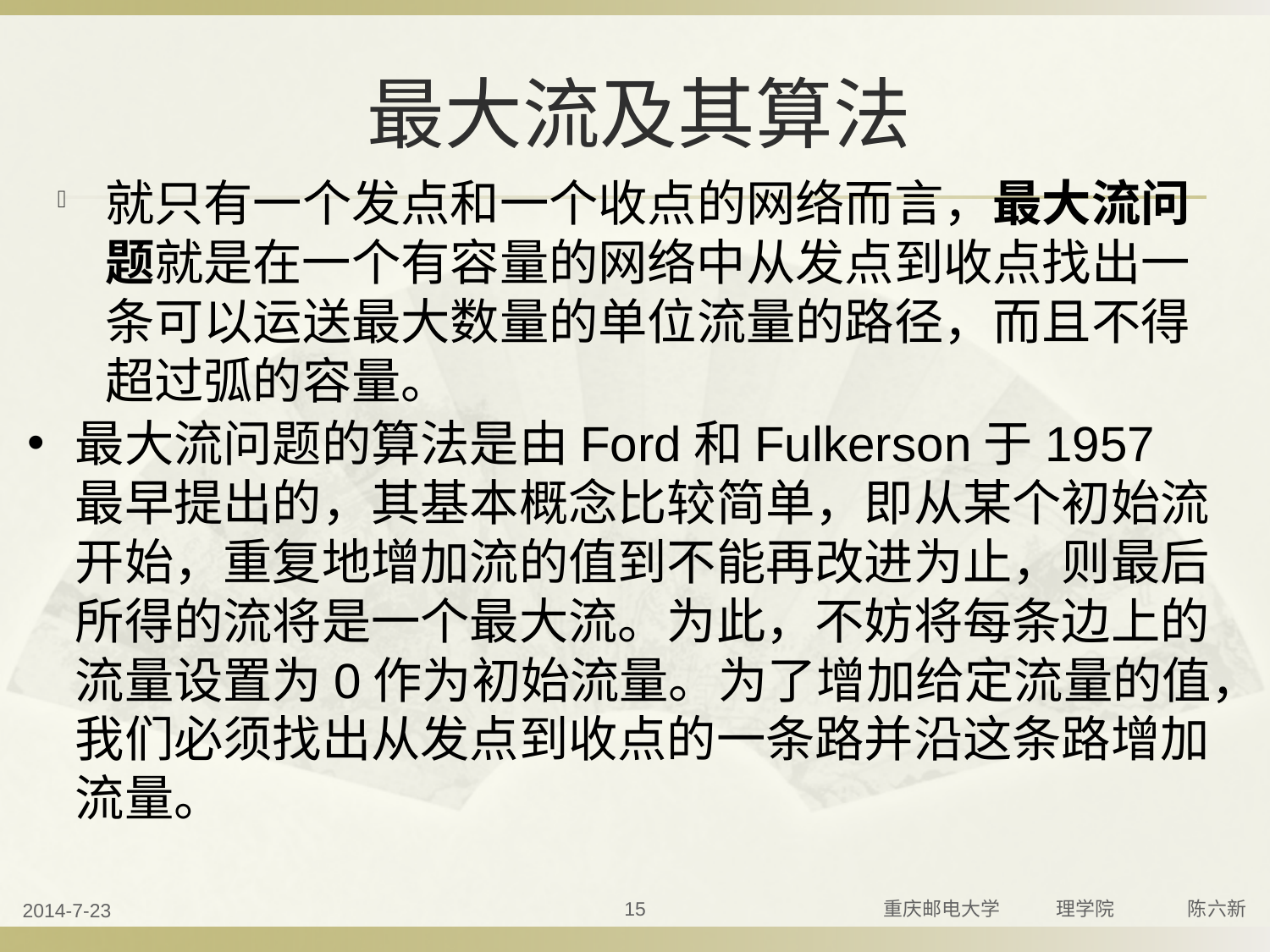

# 最大流及其算法
就只有一个发点和一个收点的网络而言，最大流问题就是在一个有容量的网络中从发点到收点找出一条可以运送最大数量的单位流量的路径，而且不得超过弧的容量。
最大流问题的算法是由Ford和Fulkerson于1957最早提出的，其基本概念比较简单，即从某个初始流开始，重复地增加流的值到不能再改进为止，则最后所得的流将是一个最大流。为此，不妨将每条边上的流量设置为0作为初始流量。为了增加给定流量的值，我们必须找出从发点到收点的一条路并沿这条路增加流量。
2014-7-23
15
重庆邮电大学         理学院            陈六新